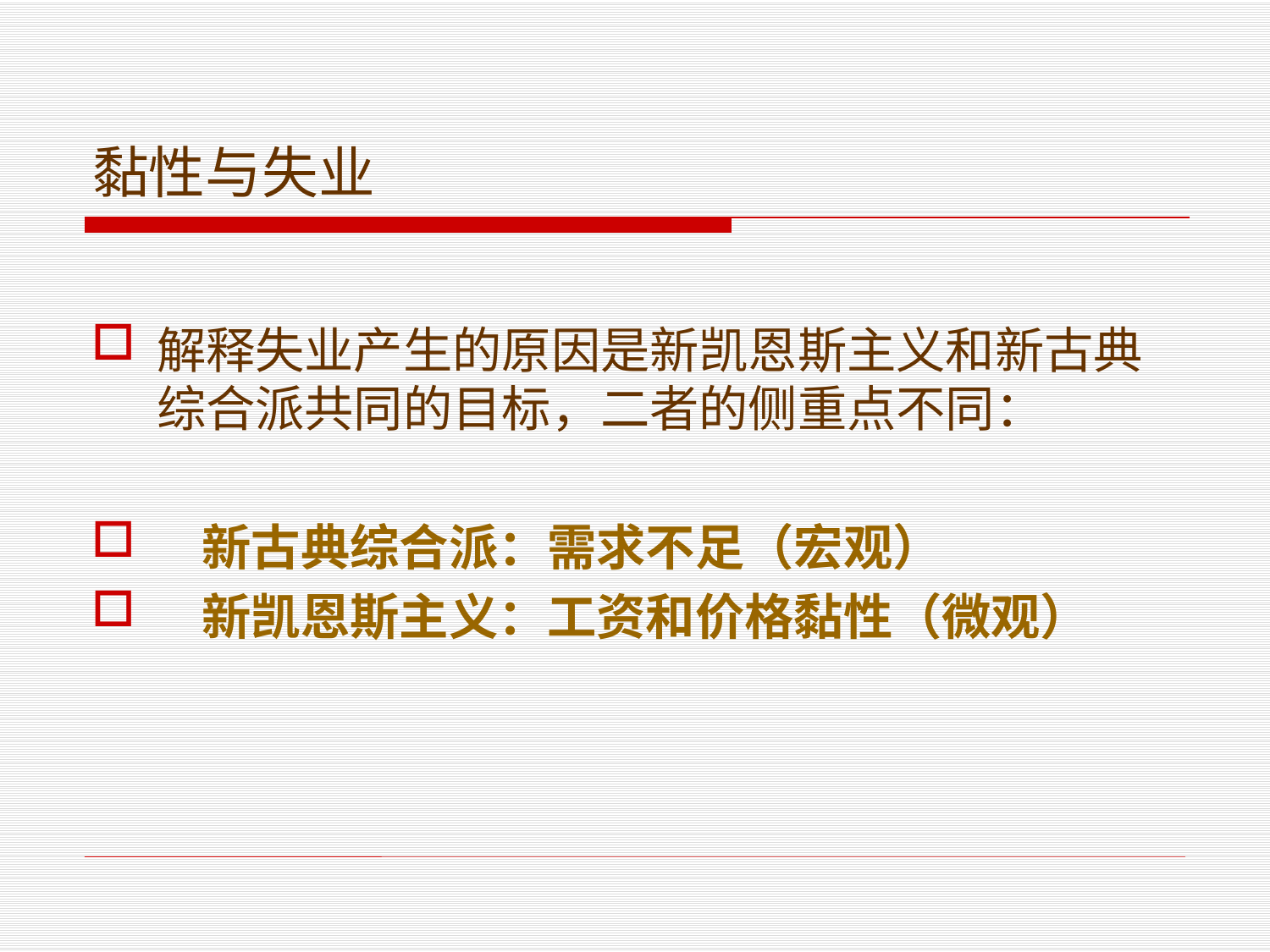

# 黏性与失业

解释失业产生的原因是新凯恩斯主义和新古典综合派共同的目标，二者的侧重点不同：

   新古典综合派：需求不足（宏观）
   新凯恩斯主义：工资和价格黏性（微观）